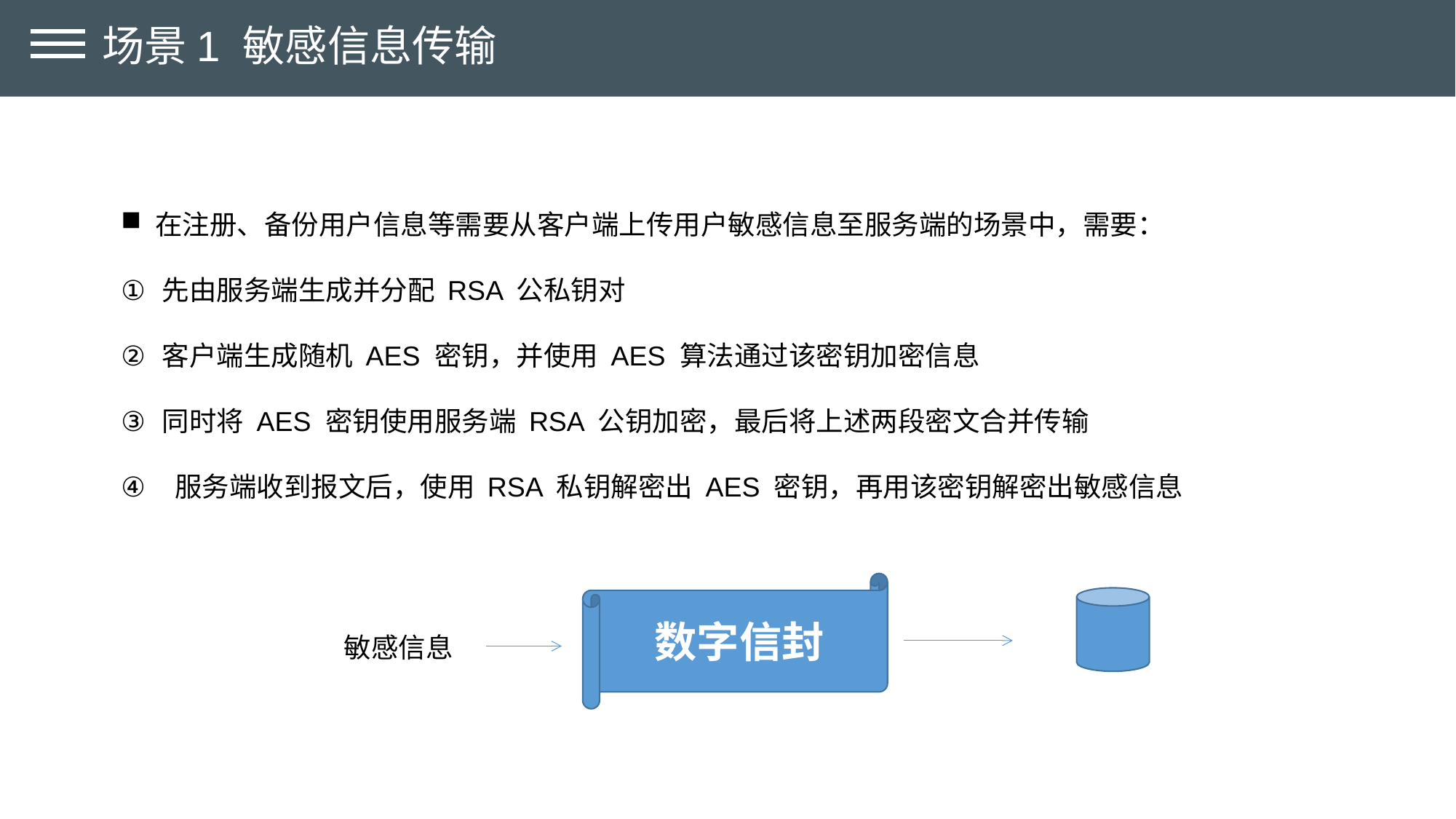

场景1 敏感信息传输
在注册、备份用户信息等需要从客户端上传用户敏感信息至服务端的场景中，需要：
先由服务端生成并分配 RSA 公私钥对
客户端生成随机 AES 密钥，并使用 AES 算法通过该密钥加密信息
同时将 AES 密钥使用服务端 RSA 公钥加密，最后将上述两段密文合并传输
 服务端收到报文后，使用 RSA 私钥解密出 AES 密钥，再用该密钥解密出敏感信息
数字信封

敏感信息